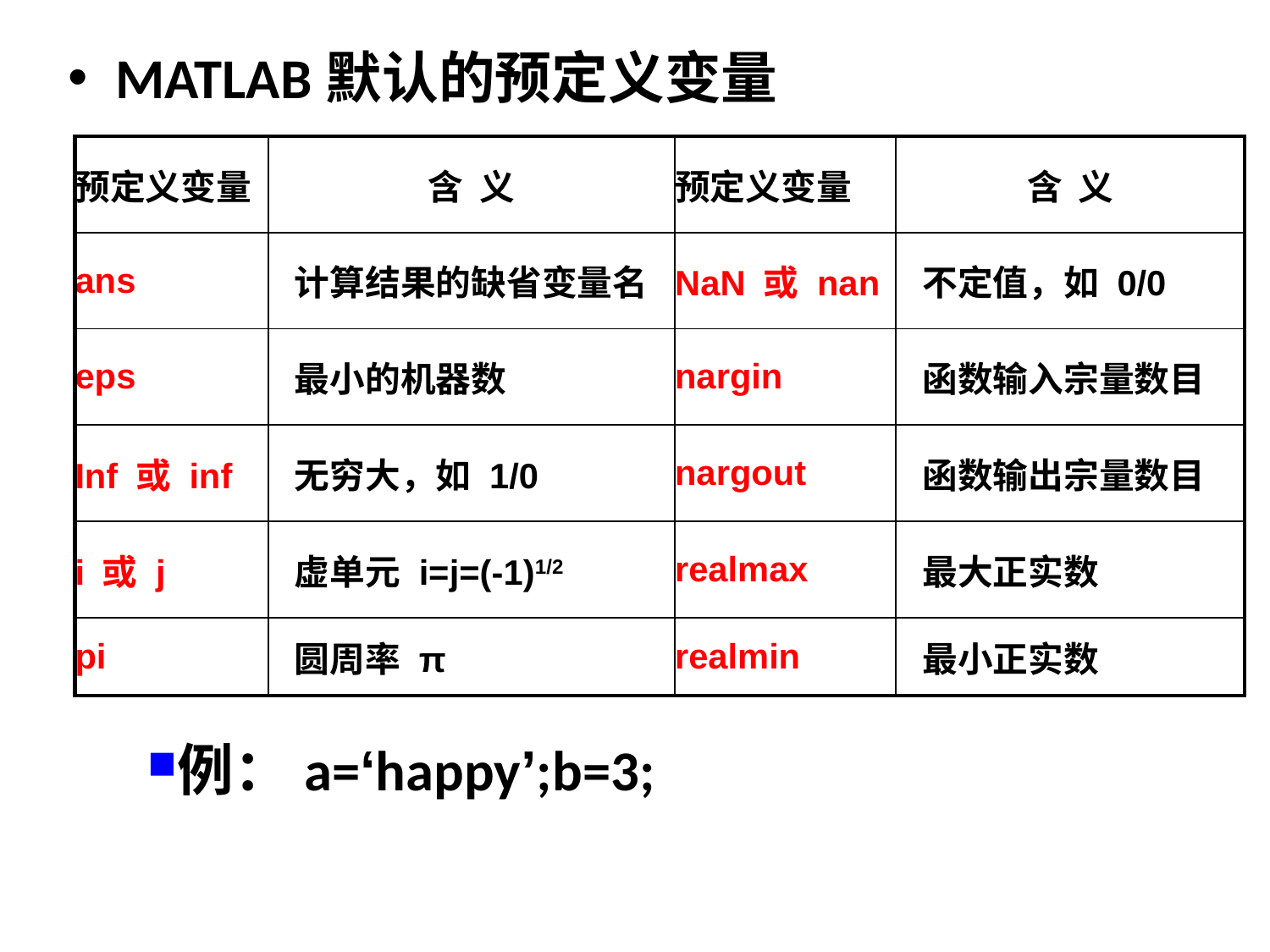

MATLAB默认的预定义变量

#
| 预定义变量 | 含 义 | 预定义变量 | 含 义 |
| --- | --- | --- | --- |
| ans | 计算结果的缺省变量名 | NaN 或 nan | 不定值，如 0/0 |
| eps | 最小的机器数 | nargin | 函数输入宗量数目 |
| Inf 或 inf | 无穷大，如 1/0 | nargout | 函数输出宗量数目 |
| i 或 j | 虚单元 i=j=(-1)1/2 | realmax | 最大正实数 |
| pi | 圆周率 π | realmin | 最小正实数 |
例：a=‘happy’;b=3;